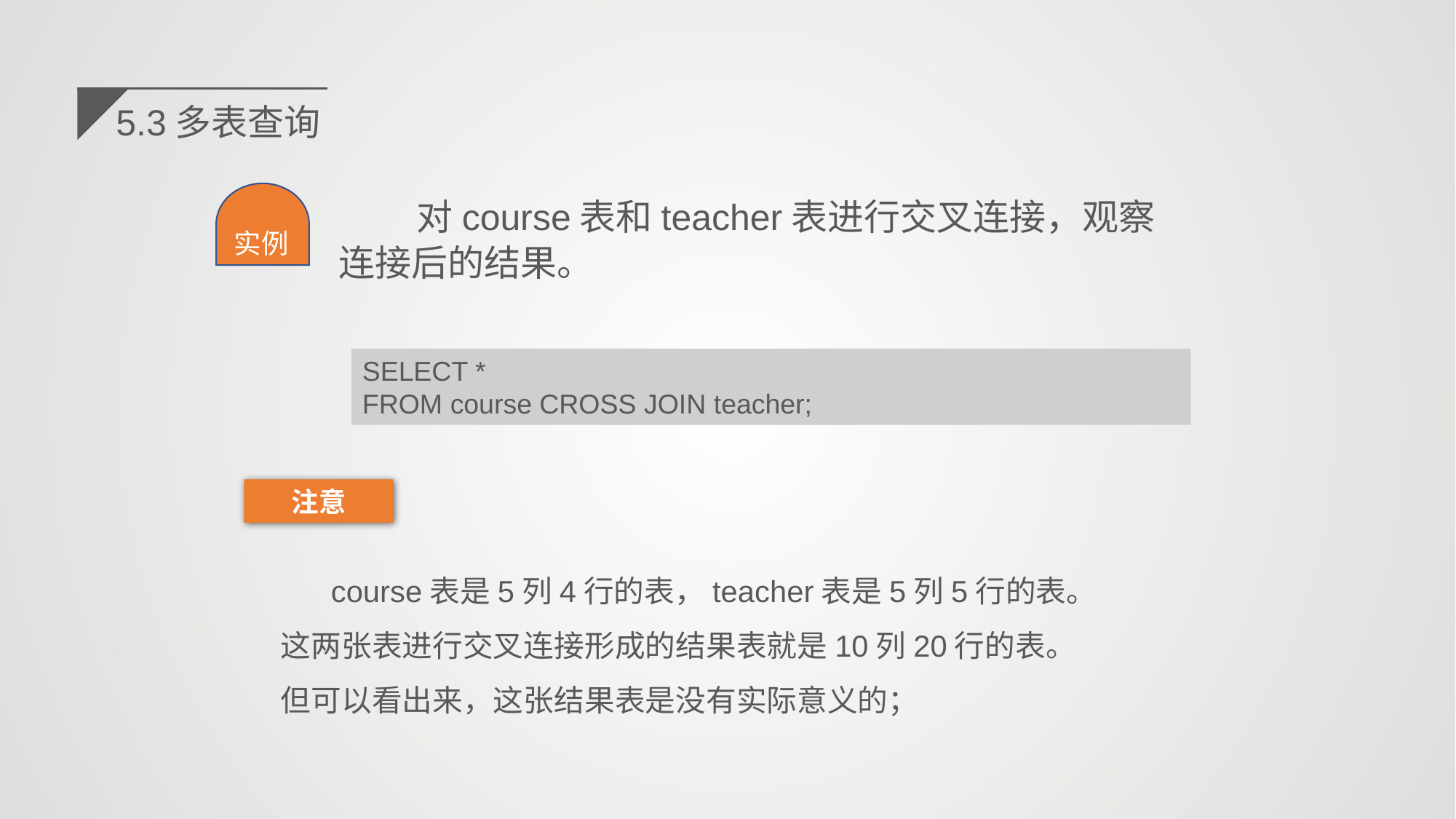

5.3多表查询

      对course表和teacher表进行交叉连接，观察连接后的结果。

实例
SELECT *
FROM course CROSS JOIN teacher;
注意
      course表是5列4行的表，teacher表是5列5行的表。这两张表进行交叉连接形成的结果表就是10列20行的表。但可以看出来，这张结果表是没有实际意义的；